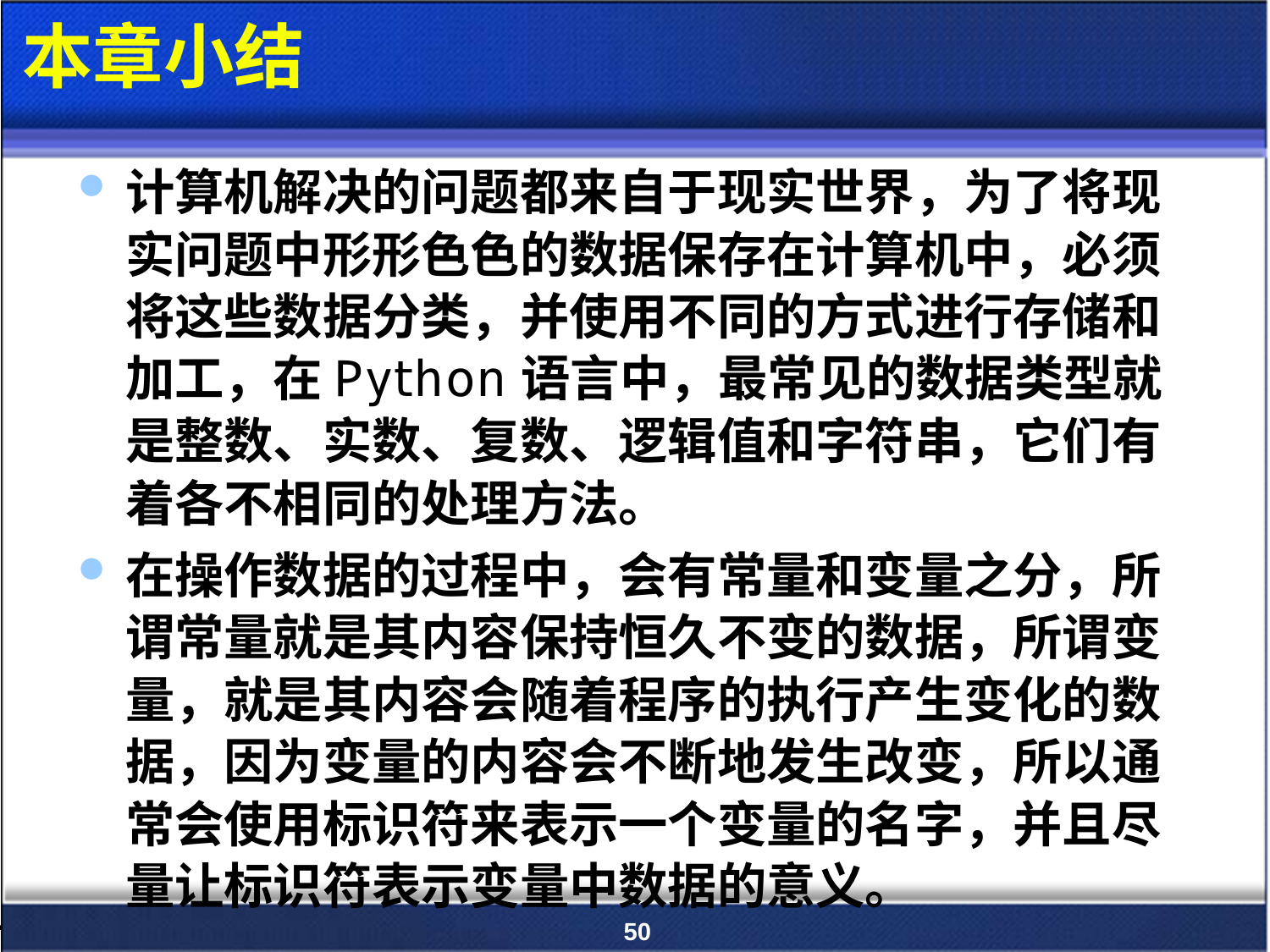

# 本章小结
计算机解决的问题都来自于现实世界，为了将现实问题中形形色色的数据保存在计算机中，必须将这些数据分类，并使用不同的方式进行存储和加工，在Python语言中，最常见的数据类型就是整数、实数、复数、逻辑值和字符串，它们有着各不相同的处理方法。
在操作数据的过程中，会有常量和变量之分，所谓常量就是其内容保持恒久不变的数据，所谓变量，就是其内容会随着程序的执行产生变化的数据，因为变量的内容会不断地发生改变，所以通常会使用标识符来表示一个变量的名字，并且尽量让标识符表示变量中数据的意义。

50